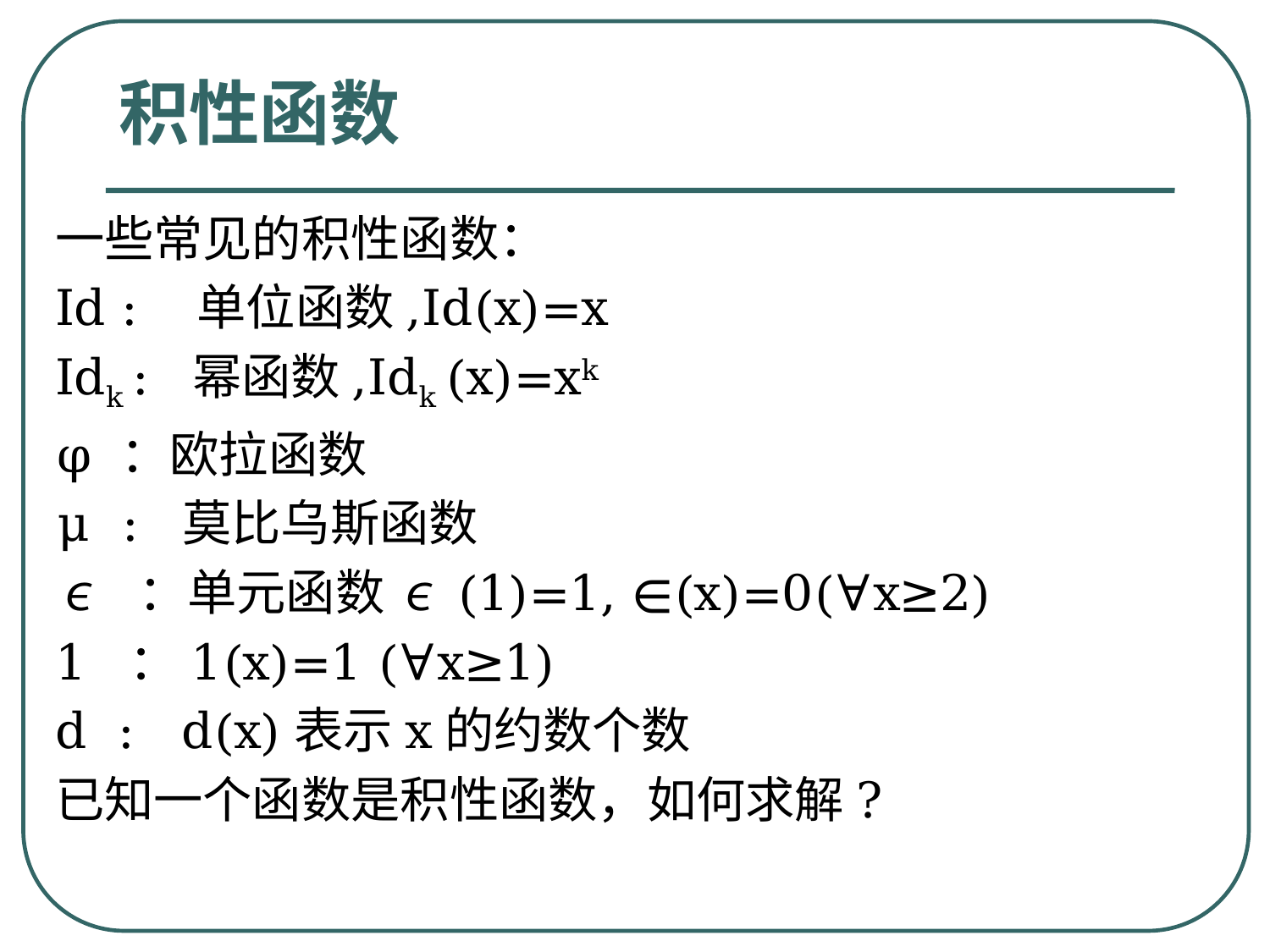

# 积性函数
一些常见的积性函数：
Id :   单位函数,Id(x)=x
Idk :  幂函数,Idk (x)=xk
φ ：欧拉函数
μ  :  莫比乌斯函数
∊  ：单元函数 ∊(1)=1, ∊(x)=0(∀x≥2)
1  ：1(x)=1 (∀x≥1)
d  :   d(x)表示x的约数个数
已知一个函数是积性函数，如何求解?